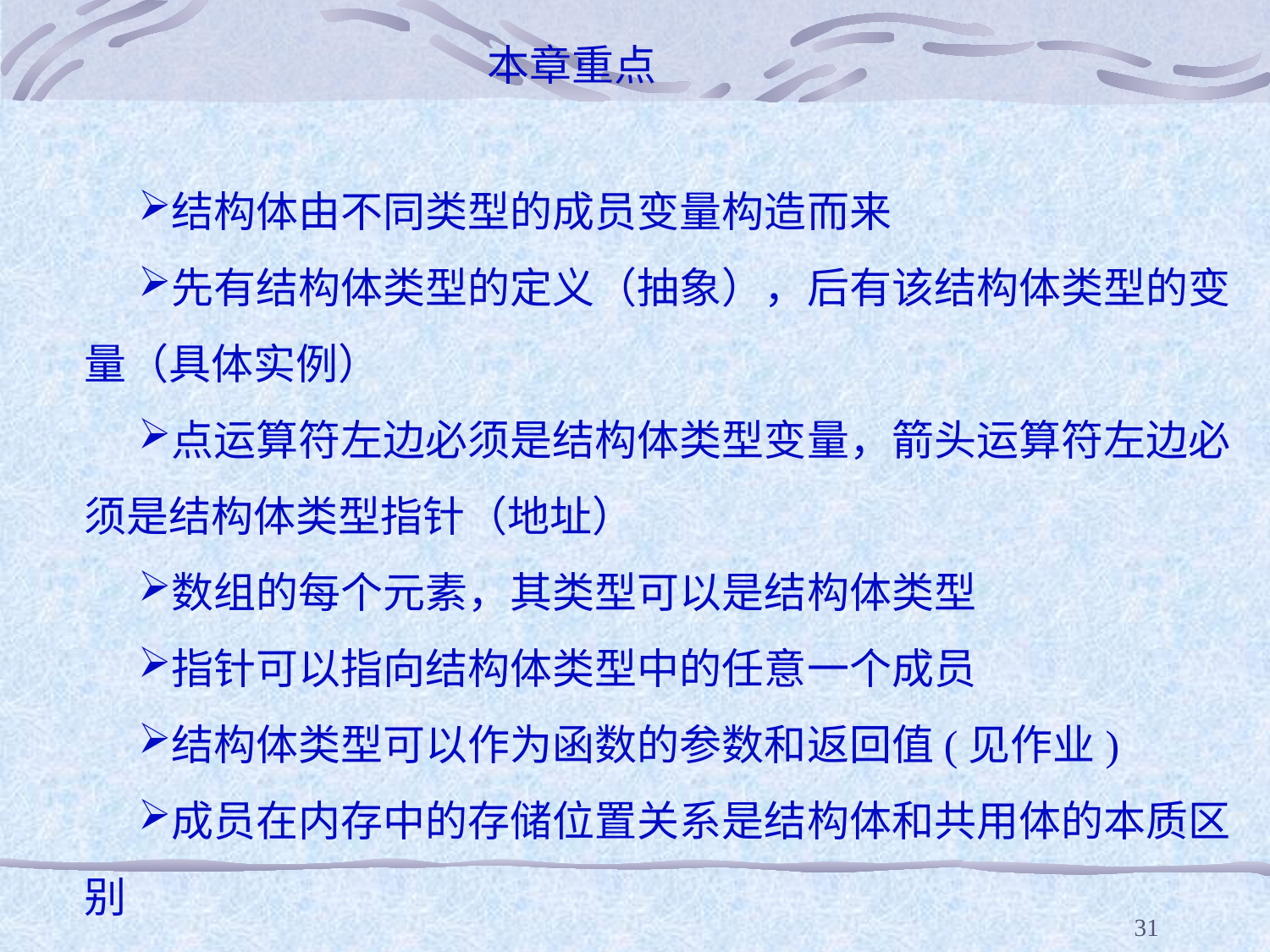

本章重点
结构体由不同类型的成员变量构造而来
先有结构体类型的定义（抽象），后有该结构体类型的变量（具体实例）
点运算符左边必须是结构体类型变量，箭头运算符左边必须是结构体类型指针（地址）
数组的每个元素，其类型可以是结构体类型
指针可以指向结构体类型中的任意一个成员
结构体类型可以作为函数的参数和返回值(见作业)
成员在内存中的存储位置关系是结构体和共用体的本质区别
31